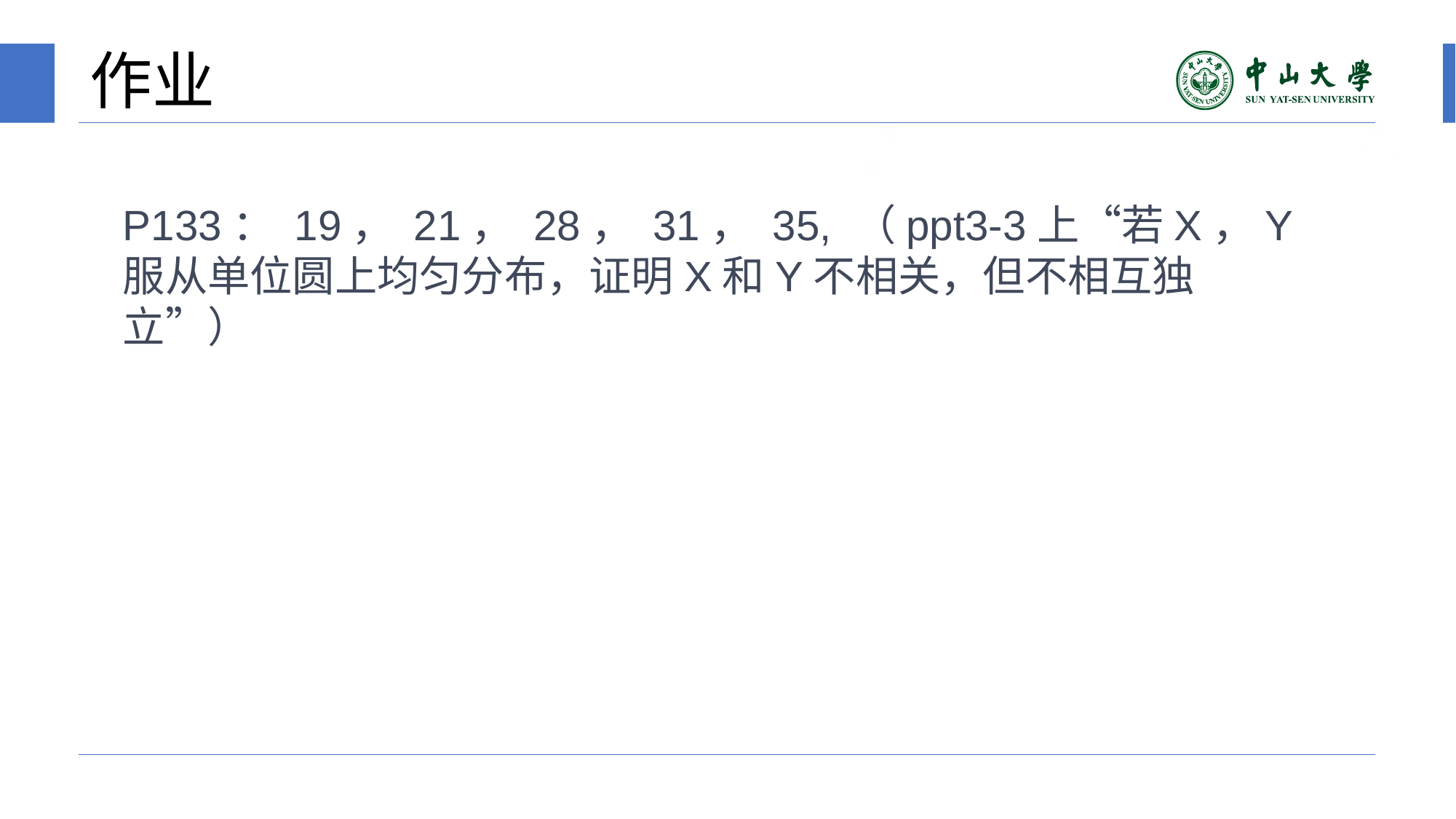

# 作业
P133： 19， 21， 28， 31， 35, （ppt3-3上“若X，Y服从单位圆上均匀分布，证明X和Y不相关，但不相互独立”）